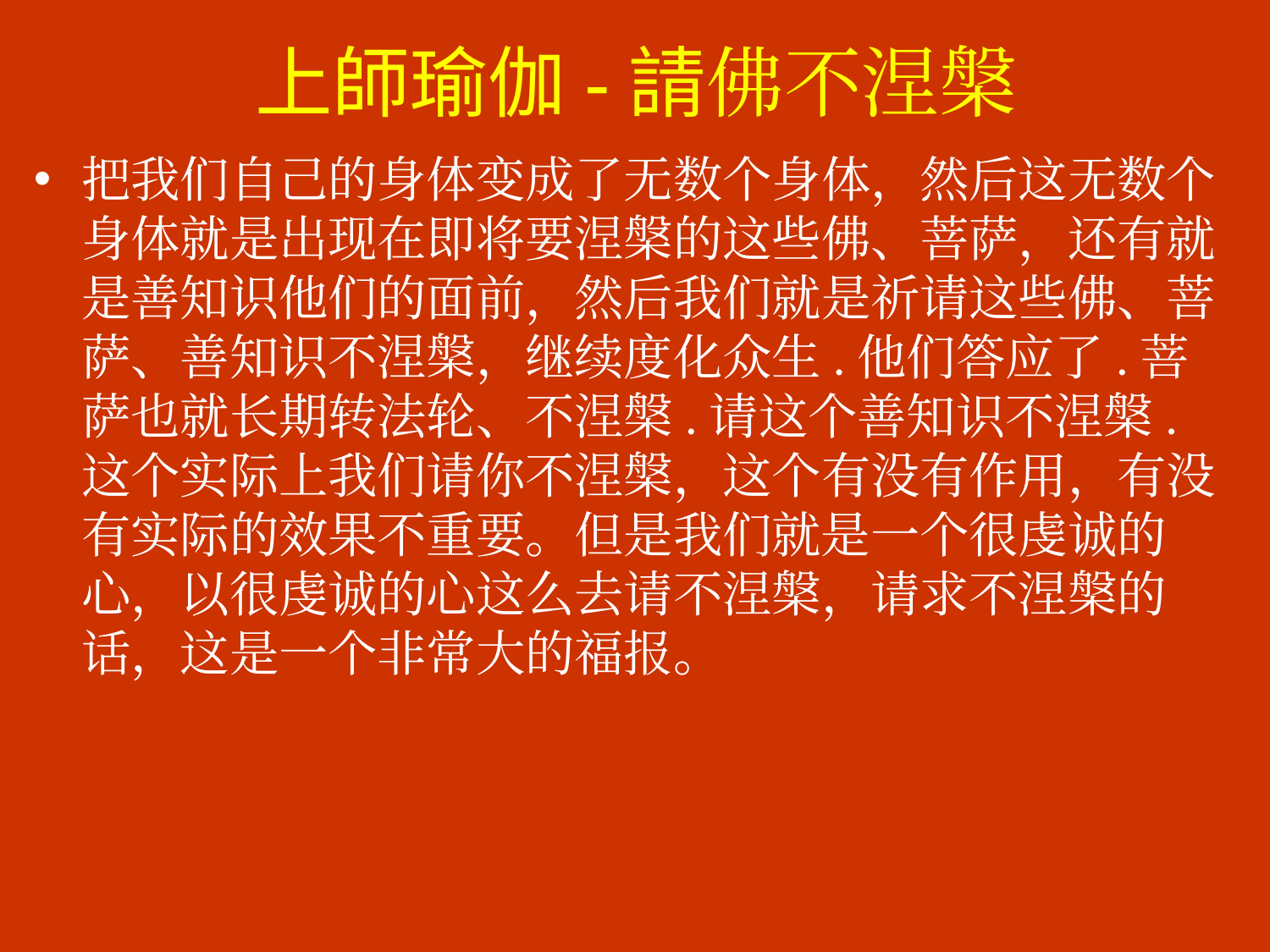

# 上師瑜伽-請佛不涅槃
把我们自己的身体变成了无数个身体，然后这无数个身体就是出现在即将要涅槃的这些佛、菩萨，还有就是善知识他们的面前，然后我们就是祈请这些佛、菩萨、善知识不涅槃，继续度化众生.他们答应了.菩萨也就长期转法轮、不涅槃.请这个善知识不涅槃.这个实际上我们请你不涅槃，这个有没有作用，有没有实际的效果不重要。但是我们就是一个很虔诚的心，以很虔诚的心这么去请不涅槃，请求不涅槃的话，这是一个非常大的福报。